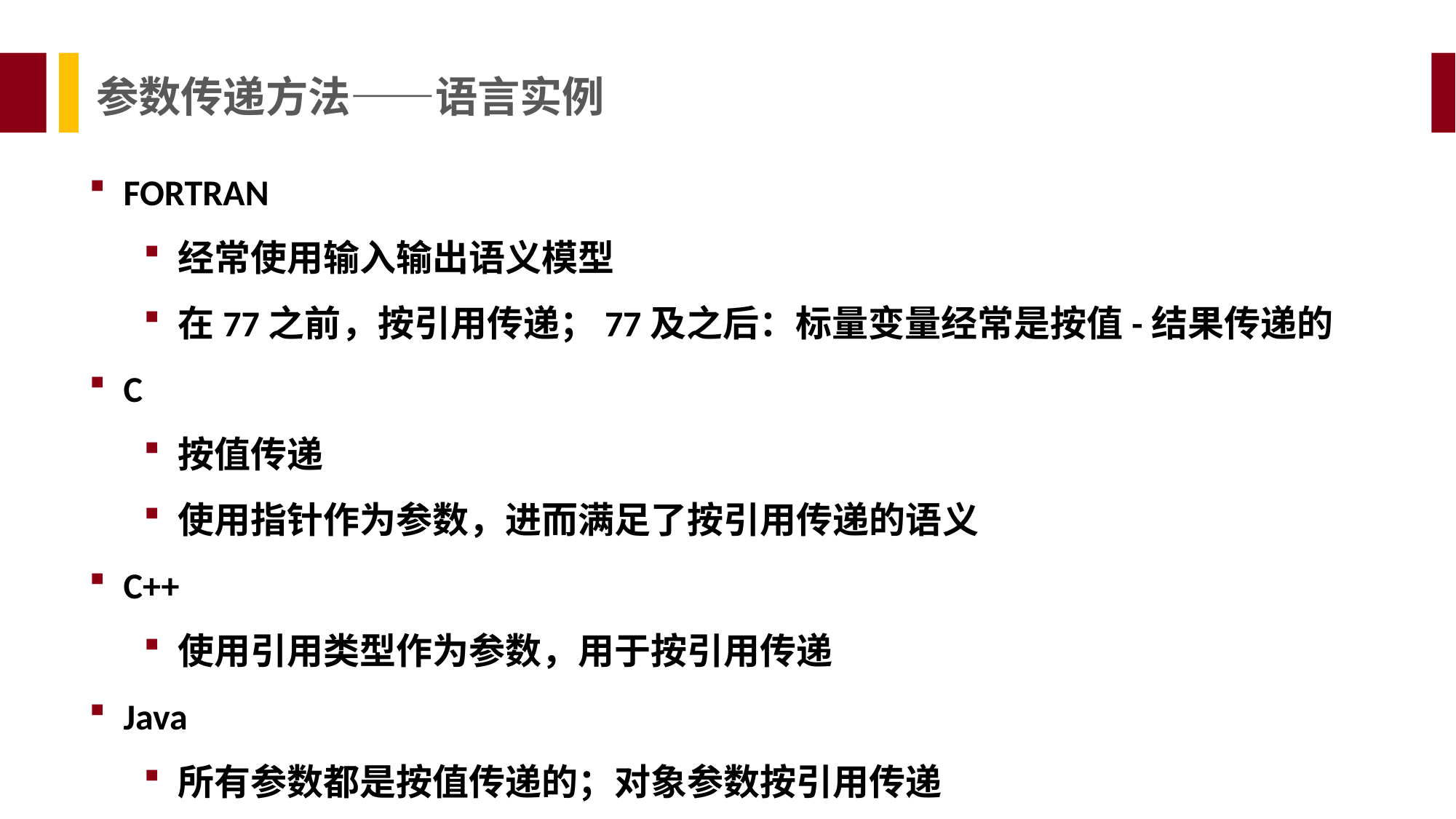

参数传递方法——语言实例
FORTRAN
经常使用输入输出语义模型
在77之前，按引用传递；77及之后：标量变量经常是按值-结果传递的
C
按值传递
使用指针作为参数，进而满足了按引用传递的语义
C++
使用引用类型作为参数，用于按引用传递
Java
所有参数都是按值传递的；对象参数按引用传递